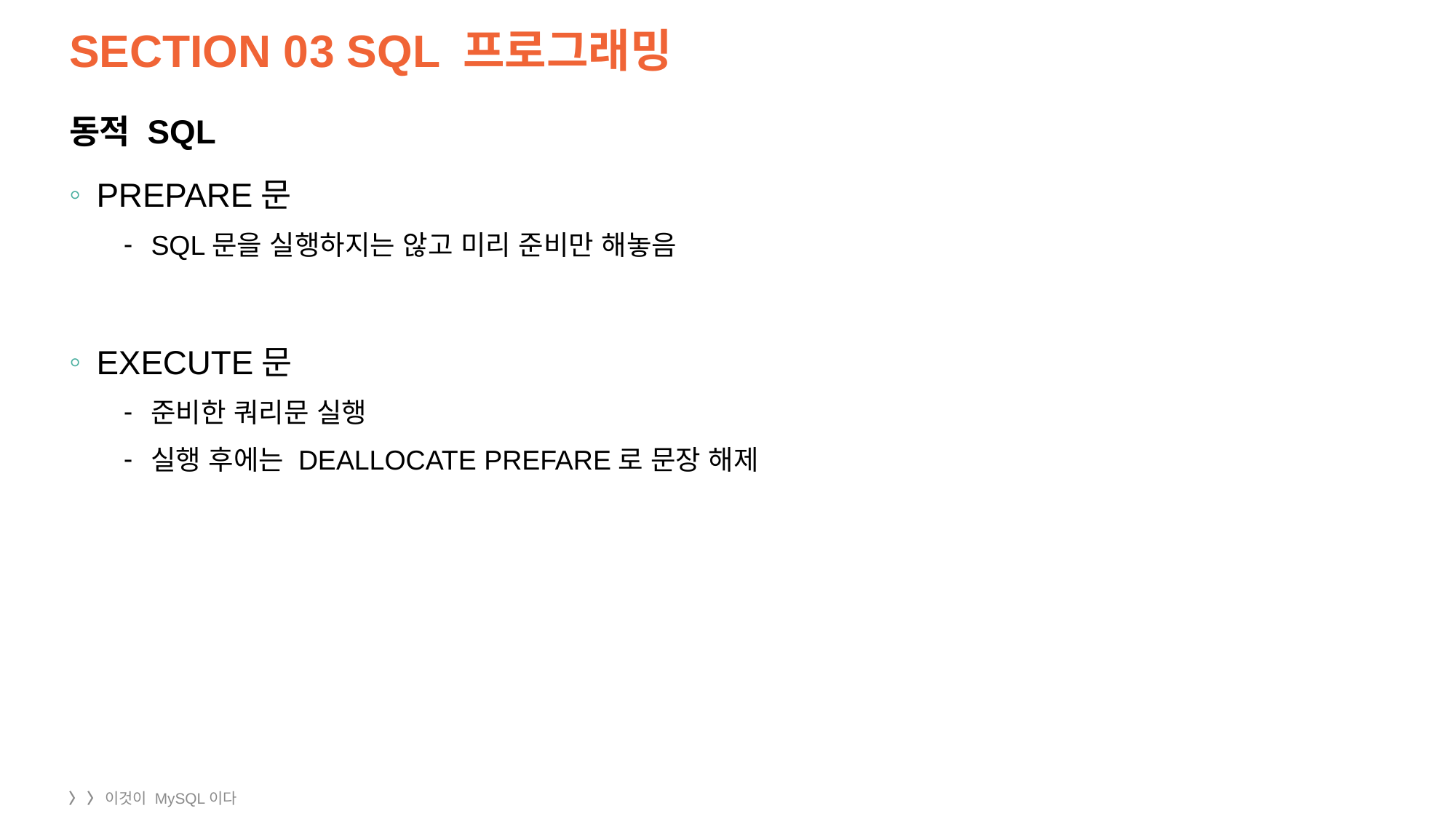

# SECTION 03 SQL 프로그래밍
동적 SQL
PREPARE문
SQL문을 실행하지는 않고 미리 준비만 해놓음

EXECUTE문
준비한 쿼리문 실행
실행 후에는 DEALLOCATE PREFARE로 문장 해제
45
〉 〉 이것이 MySQL이다